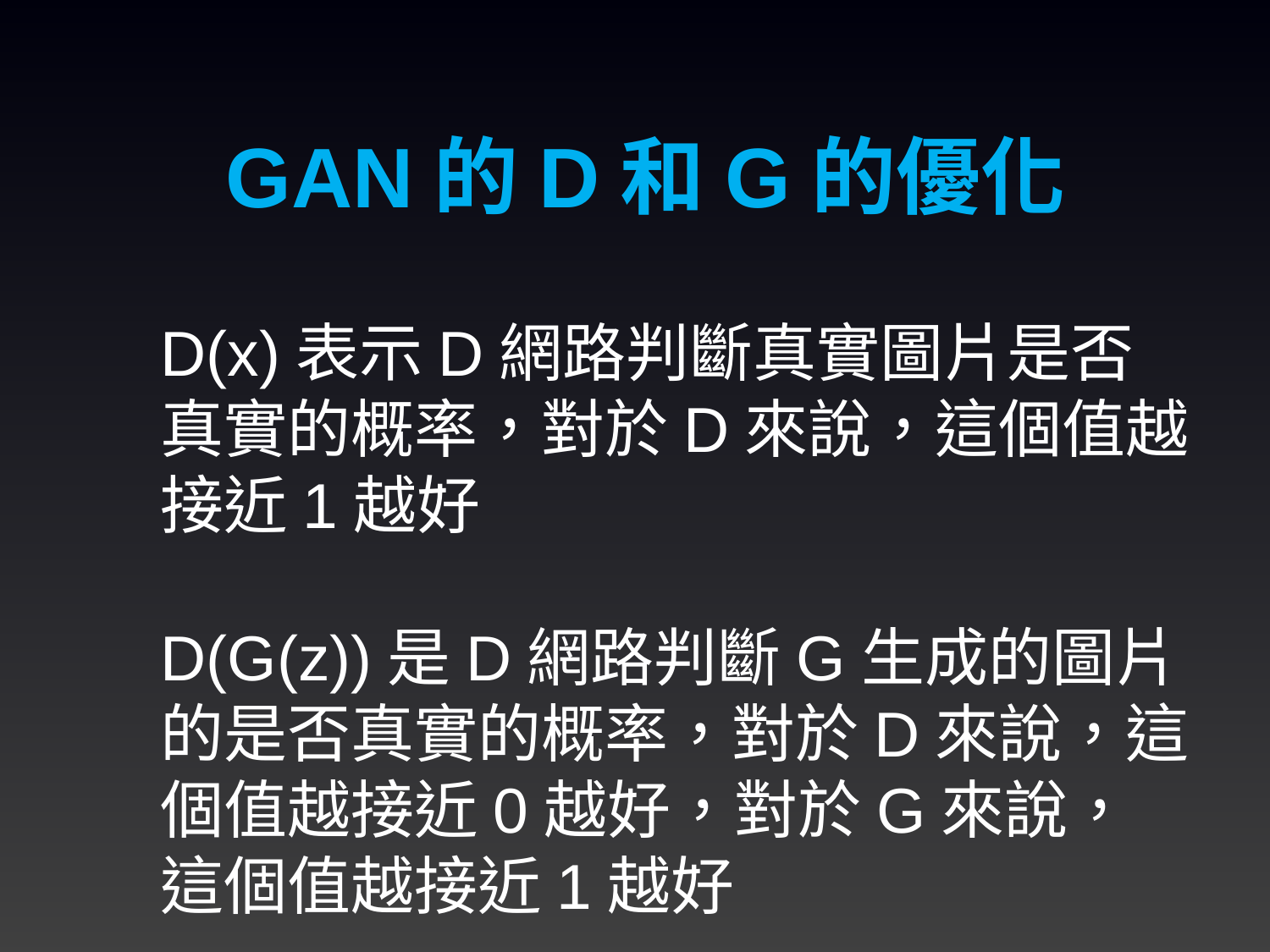

GAN的D和G的優化
D(x)表示D網路判斷真實圖片是否真實的概率，對於D來說，這個值越接近1越好
D(G(z))是D網路判斷G生成的圖片的是否真實的概率，對於D來說，這個值越接近0越好，對於G來說，這個值越接近1越好